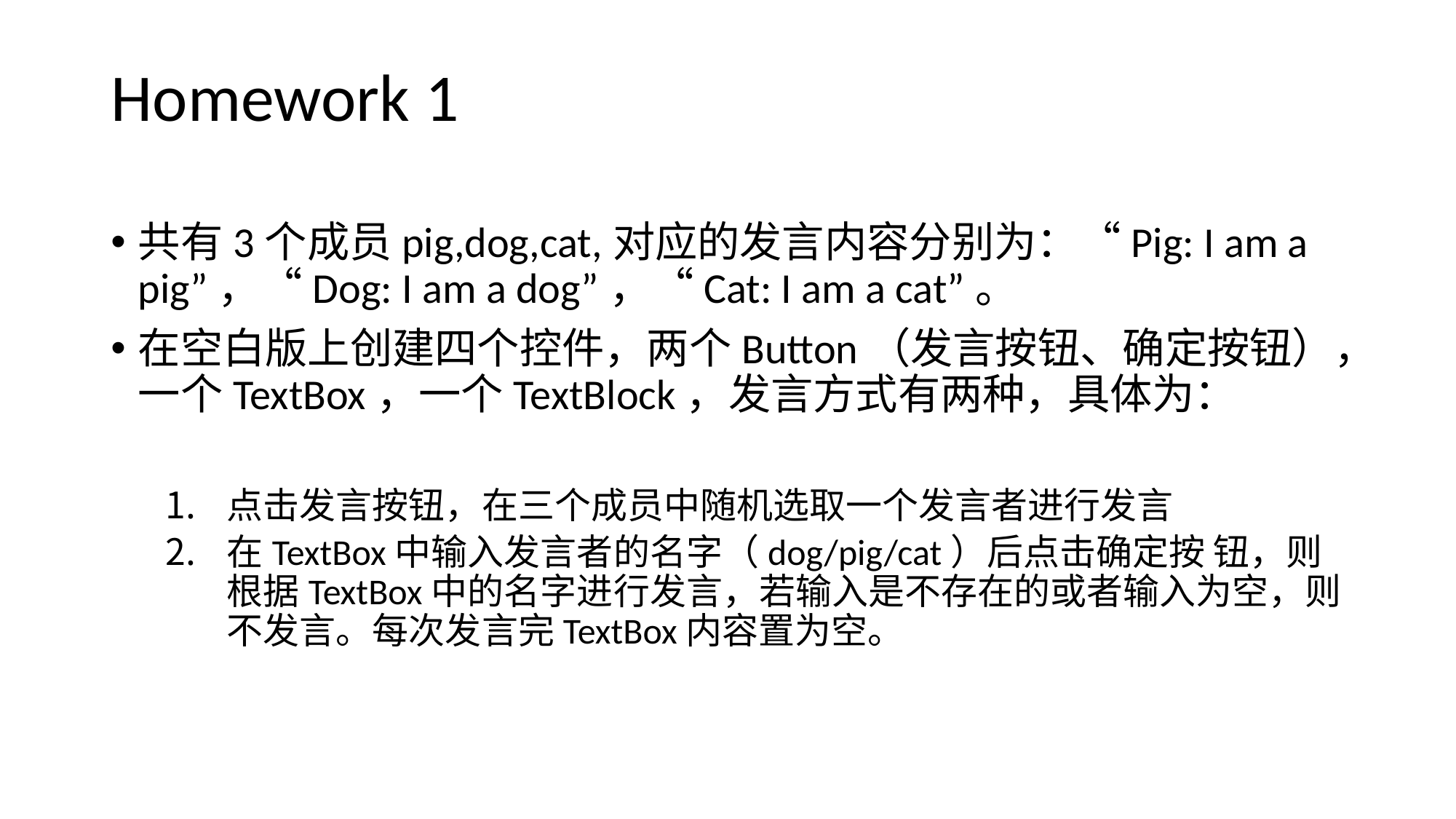

# Homework 1
共有3个成员pig,dog,cat,对应的发言内容分别为：“Pig: I am a pig”，“Dog: I am a dog”，“Cat: I am a cat”。
在空白版上创建四个控件，两个Button（发言按钮、确定按钮），一个TextBox，一个TextBlock，发言方式有两种，具体为：

点击发言按钮，在三个成员中随机选取一个发言者进行发言
在TextBox中输入发言者的名字（dog/pig/cat）后点击确定按 钮，则根据TextBox中的名字进行发言，若输入是不存在的或者输入为空，则不发言。每次发言完TextBox内容置为空。